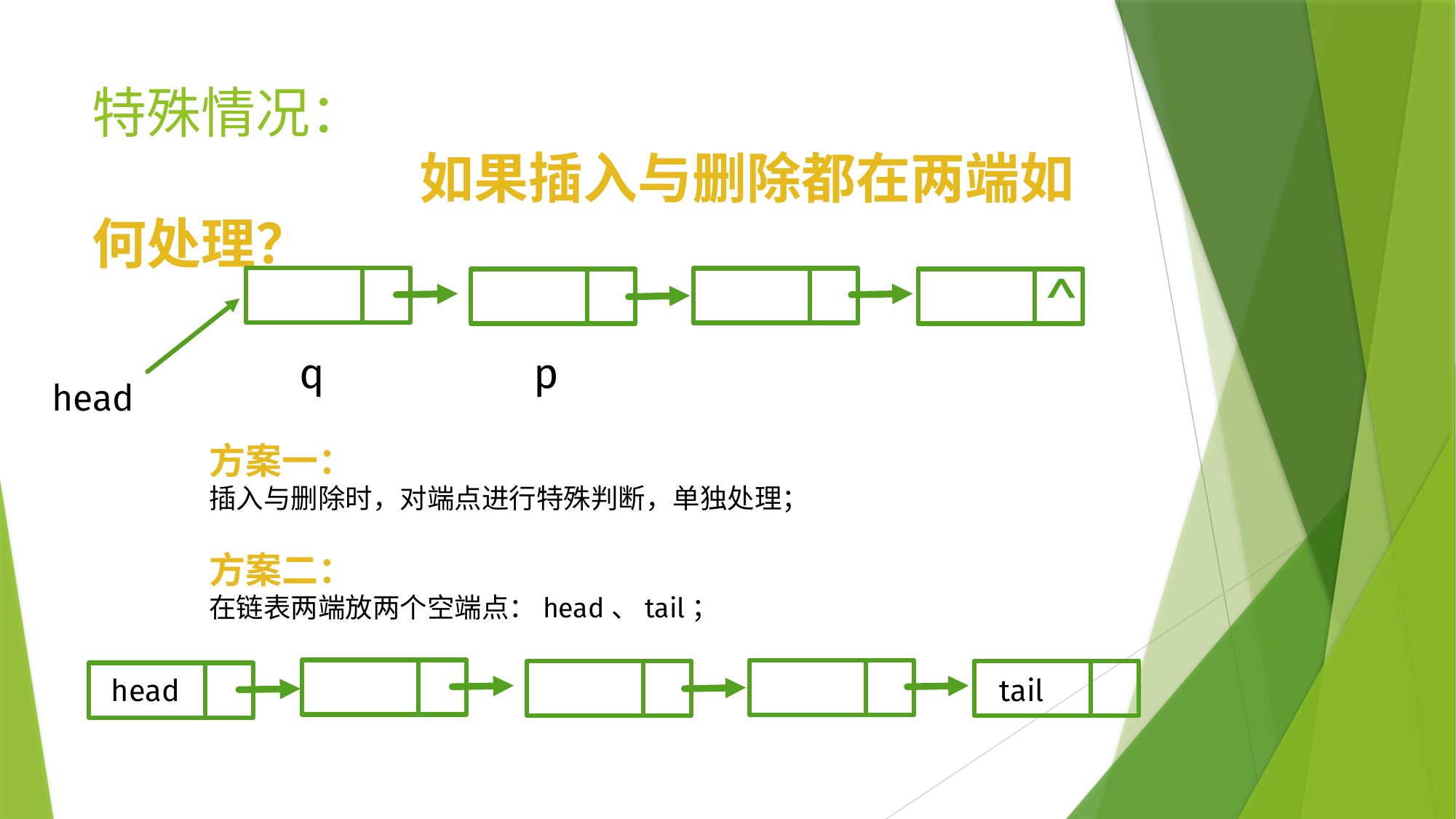

# 特殊情况： 如果插入与删除都在两端如何处理？
^

q
p
head
方案一：
插入与删除时，对端点进行特殊判断，单独处理；

方案二：
在链表两端放两个空端点：head、tail；

head
tail